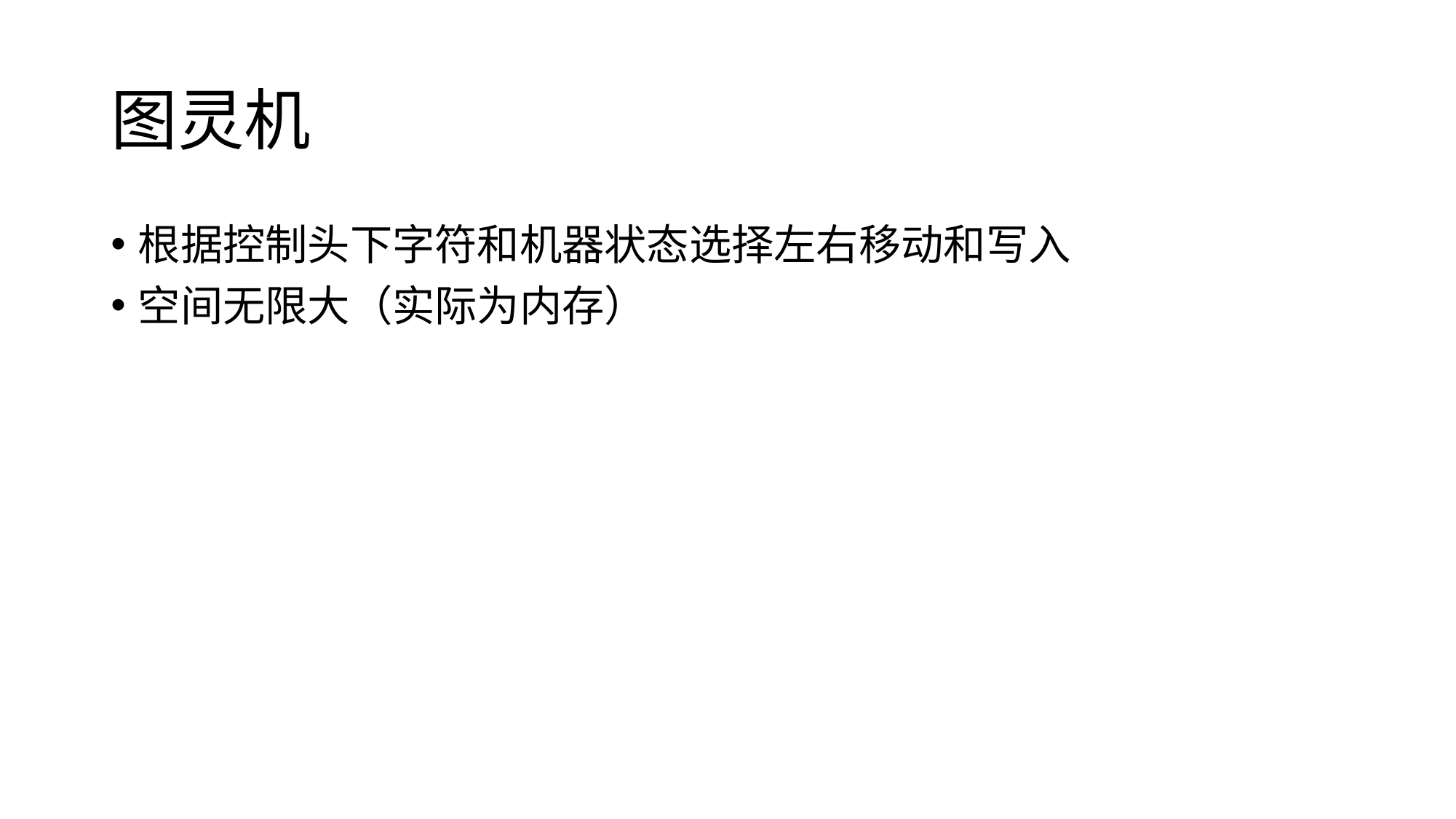

# 图灵机
根据控制头下字符和机器状态选择左右移动和写入
空间无限大（实际为内存）